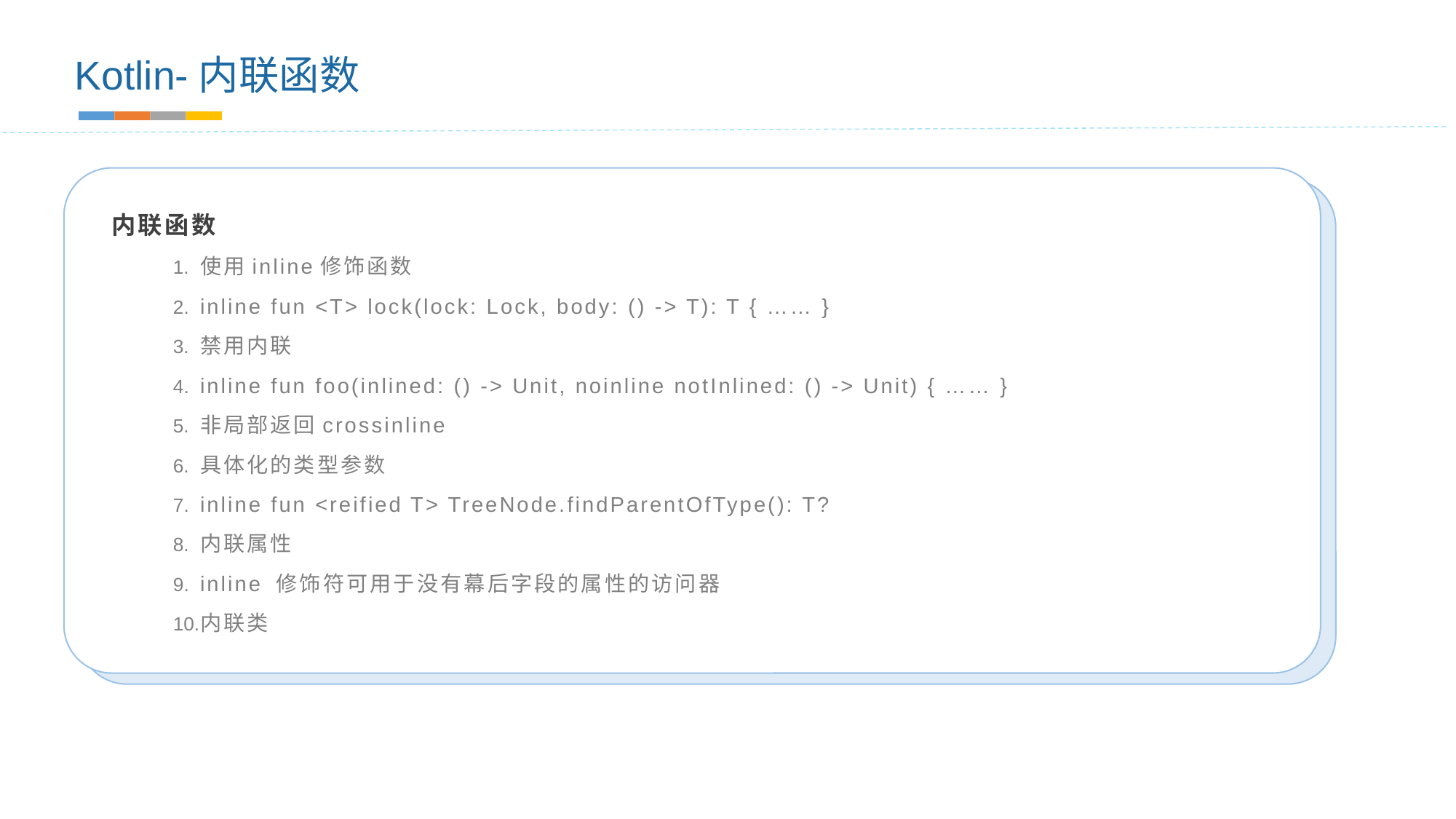

Kotlin-内联函数

内联函数
使用inline修饰函数
inline fun <T> lock(lock: Lock, body: () -> T): T { …… }
禁用内联
inline fun foo(inlined: () -> Unit, noinline notInlined: () -> Unit) { …… }
非局部返回crossinline
具体化的类型参数
inline fun <reified T> TreeNode.findParentOfType(): T?
内联属性
inline 修饰符可用于没有幕后字段的属性的访问器
内联类